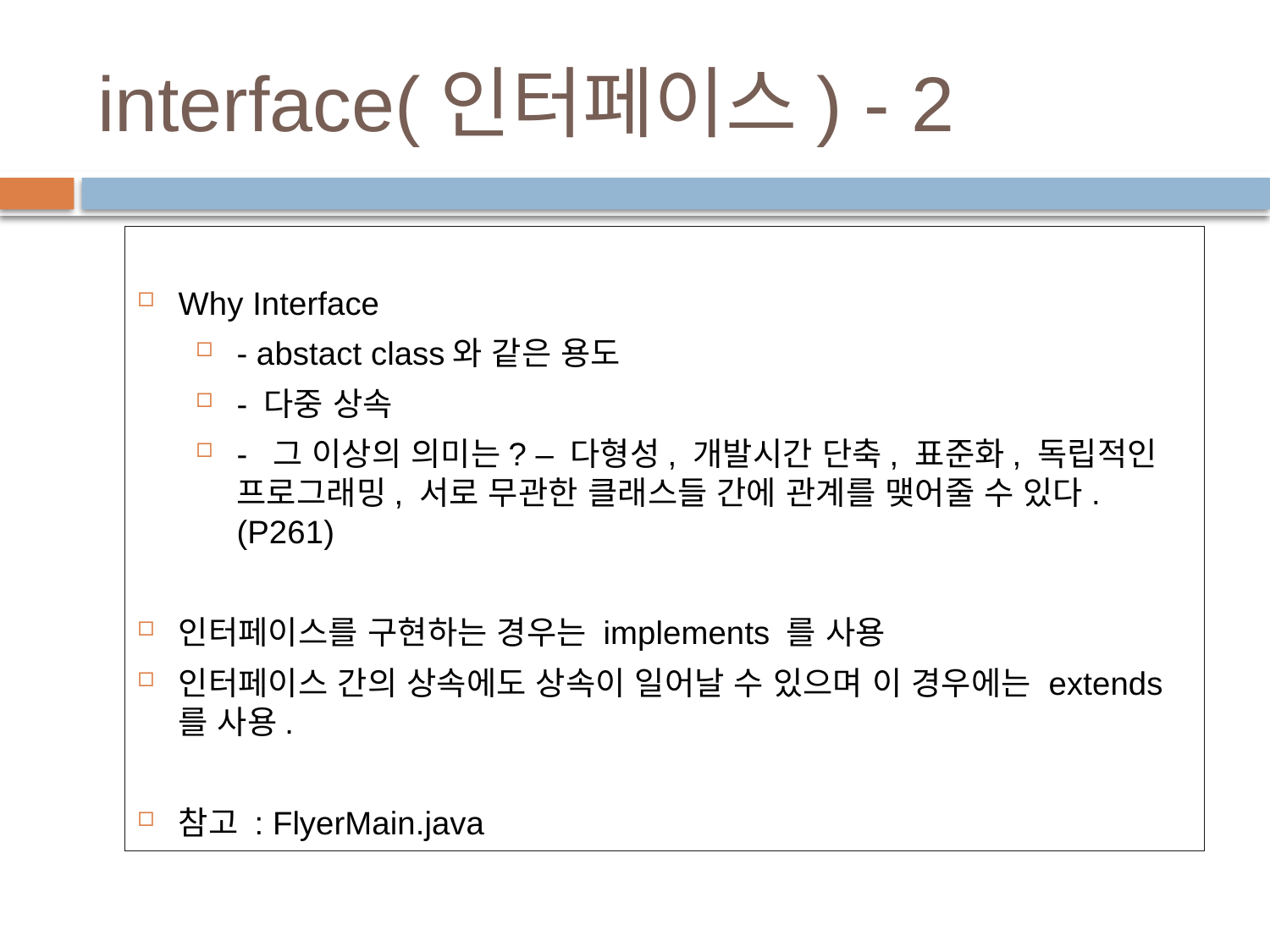

# interface(인터페이스) - 2

Why Interface
- abstact class와 같은 용도
- 다중 상속
-  그 이상의 의미는? – 다형성, 개발시간 단축, 표준화, 독립적인 프로그래밍, 서로 무관한 클래스들 간에 관계를 맺어줄 수 있다.(P261)

인터페이스를 구현하는 경우는 implements 를 사용
인터페이스 간의 상속에도 상속이 일어날 수 있으며 이 경우에는 extends를 사용.

참고 : FlyerMain.java